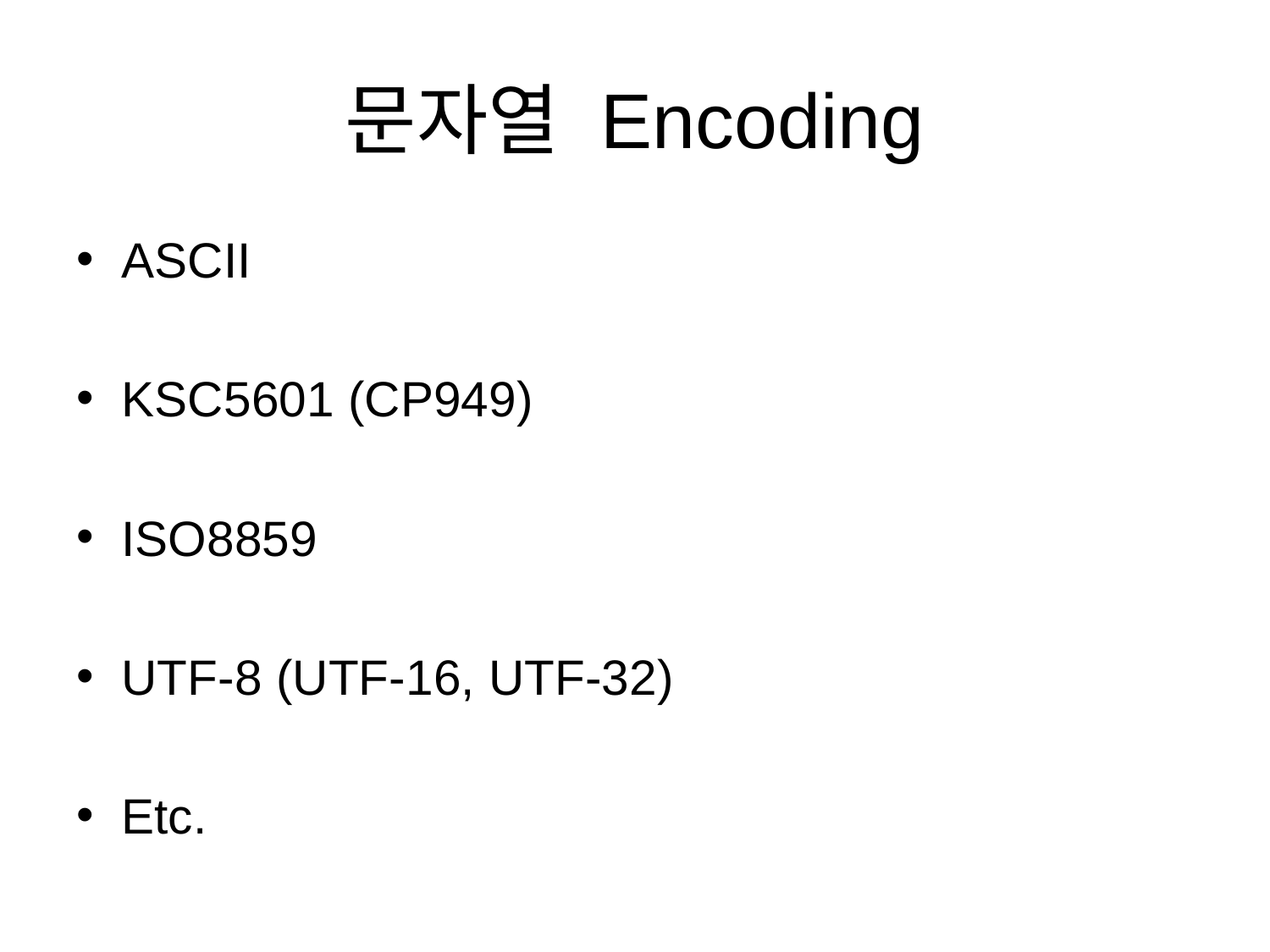

# 문자열 Encoding
ASCII

KSC5601 (CP949)

ISO8859

UTF-8 (UTF-16, UTF-32)

Etc.